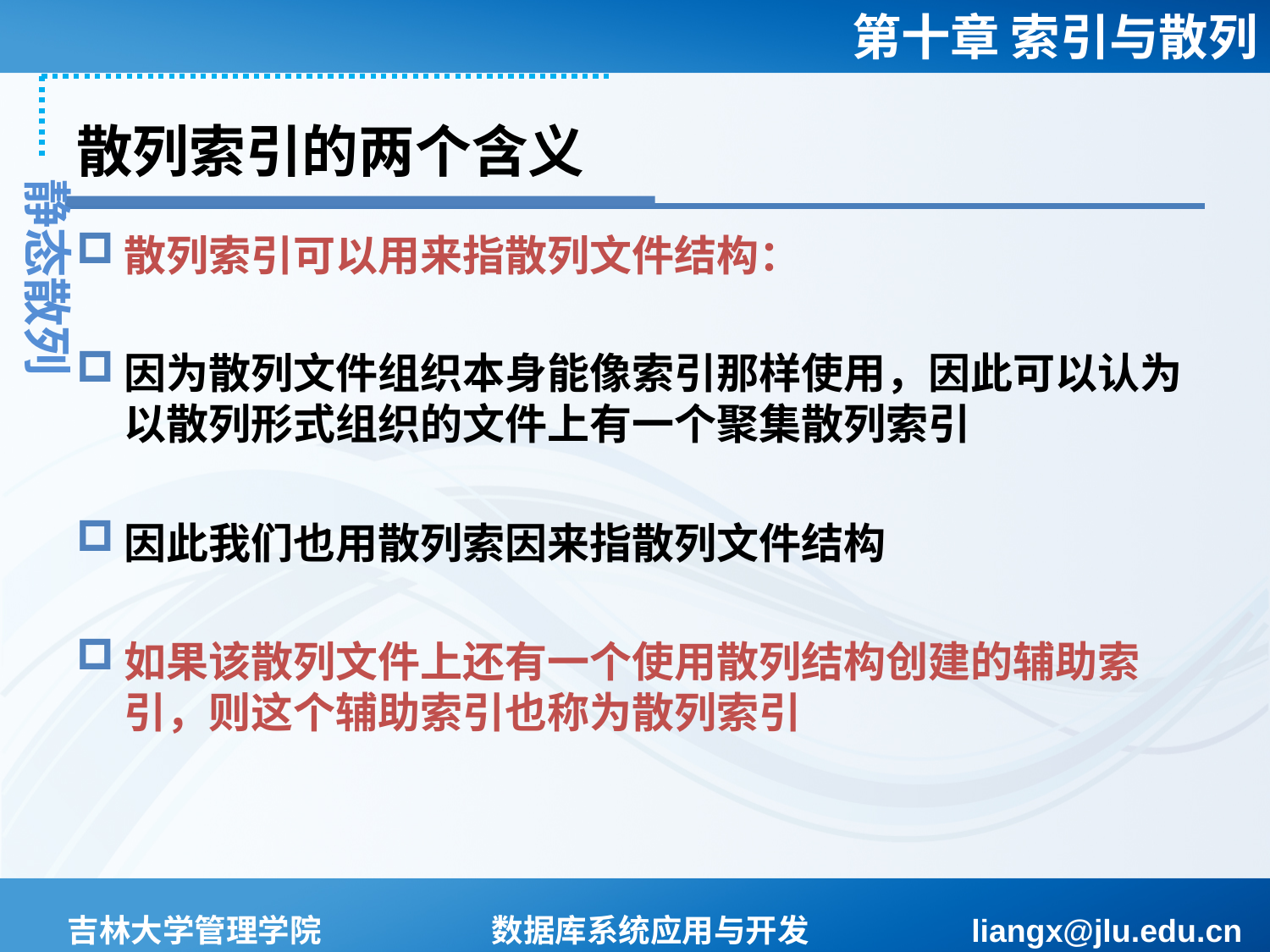

# 散列索引的两个含义
静态散列

散列索引可以用来指散列文件结构：

因为散列文件组织本身能像索引那样使用，因此可以认为以散列形式组织的文件上有一个聚集散列索引

因此我们也用散列索因来指散列文件结构

如果该散列文件上还有一个使用散列结构创建的辅助索引，则这个辅助索引也称为散列索引